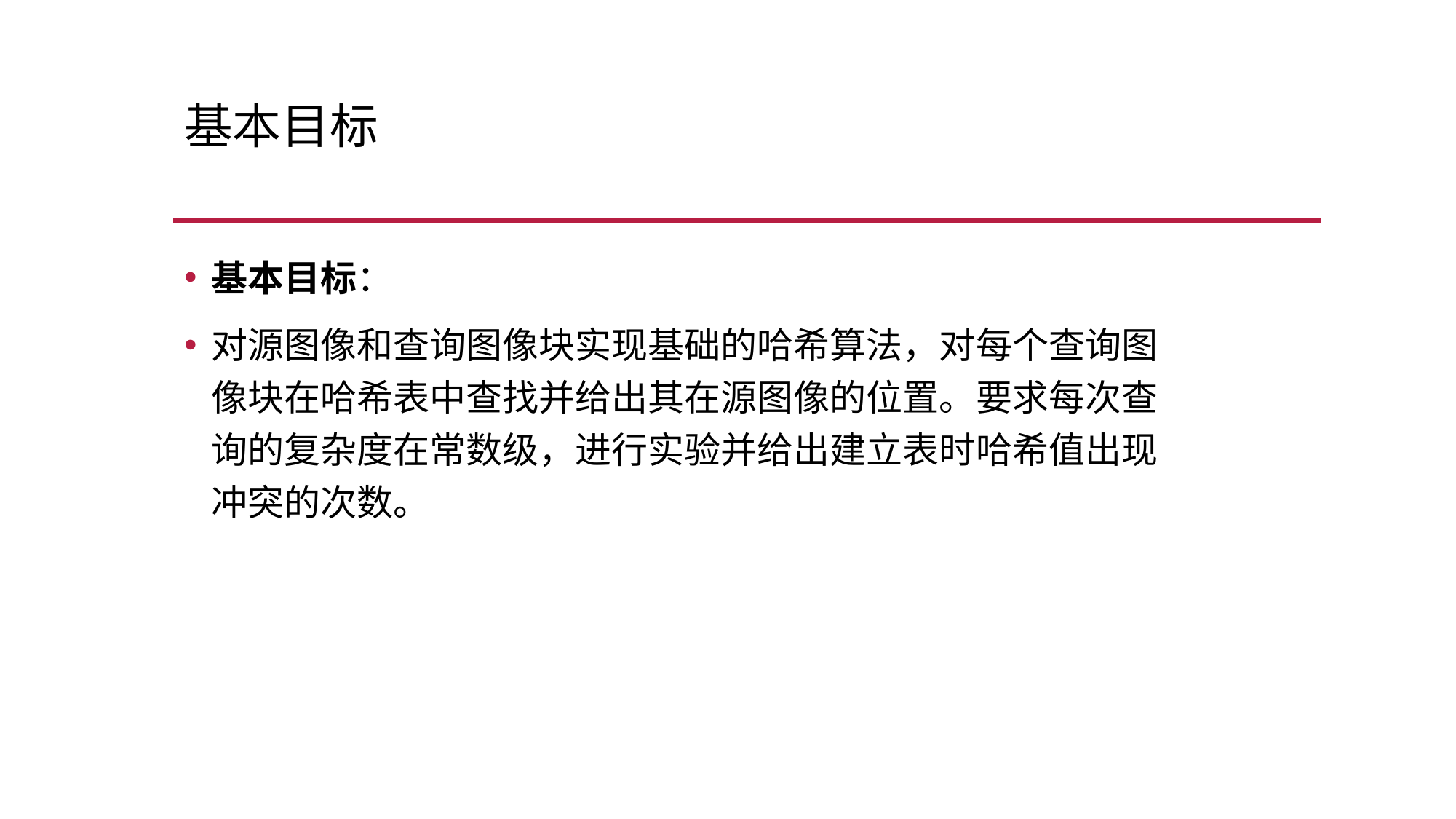

# 基本目标
基本目标：
对源图像和查询图像块实现基础的哈希算法，对每个查询图像块在哈希表中查找并给出其在源图像的位置。要求每次查询的复杂度在常数级，进行实验并给出建立表时哈希值出现冲突的次数。